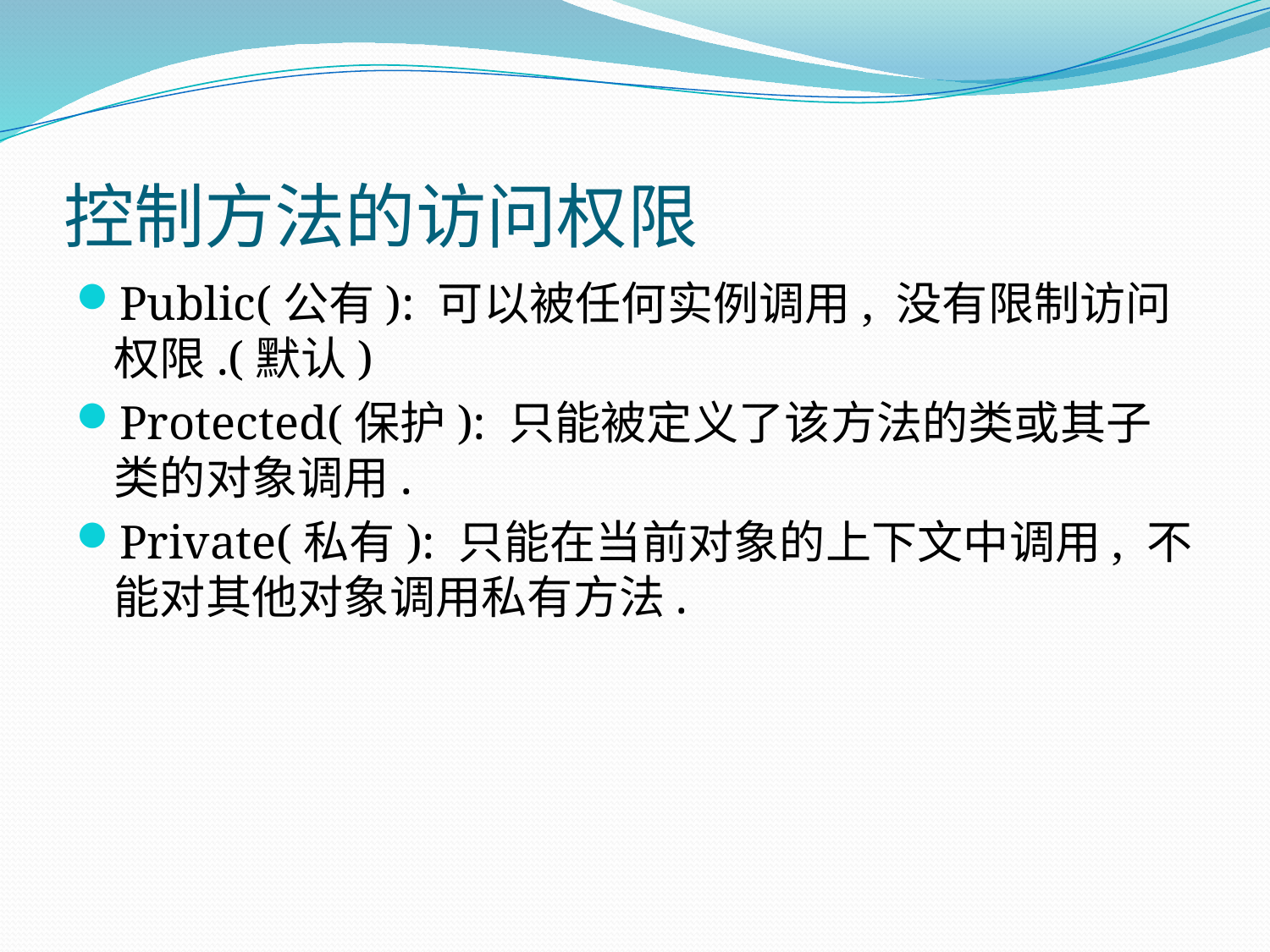

# 控制方法的访问权限
Public(公有): 可以被任何实例调用, 没有限制访问权限.(默认)
Protected(保护): 只能被定义了该方法的类或其子类的对象调用.
Private(私有): 只能在当前对象的上下文中调用, 不能对其他对象调用私有方法.